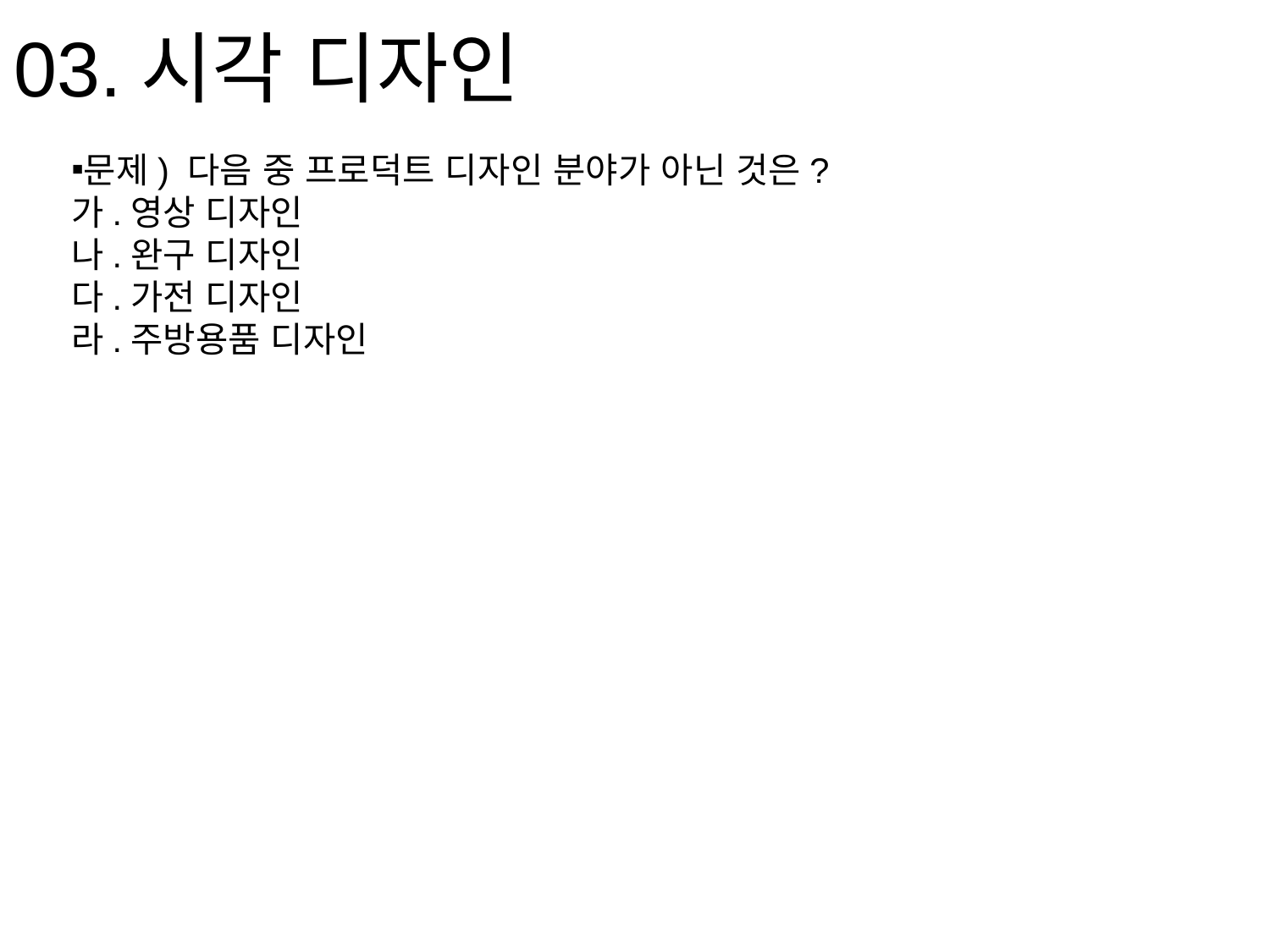

# 03.시각 디자인
문제) 다음 중 프로덕트 디자인 분야가 아닌 것은?
가.영상 디자인
나.완구 디자인
다.가전 디자인
라.주방용품 디자인